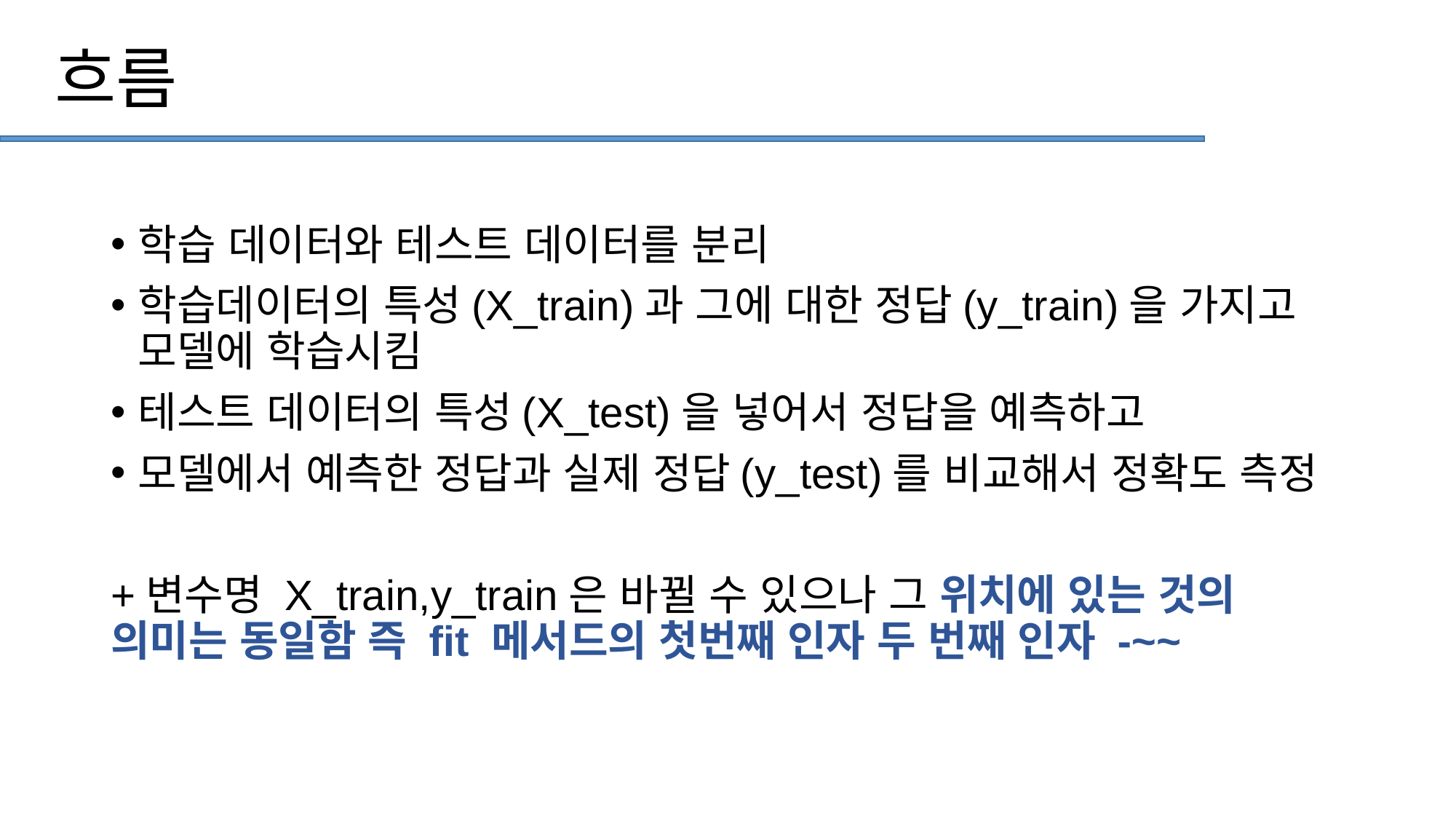

# 흐름

학습 데이터와 테스트 데이터를 분리
학습데이터의 특성(X_train)과 그에 대한 정답(y_train)을 가지고 모델에 학습시킴
테스트 데이터의 특성(X_test)을 넣어서 정답을 예측하고
모델에서 예측한 정답과 실제 정답(y_test)를 비교해서 정확도 측정

+변수명 X_train,y_train은 바뀔 수 있으나 그 위치에 있는 것의 의미는 동일함 즉 fit 메서드의 첫번째 인자 두 번째 인자 -~~